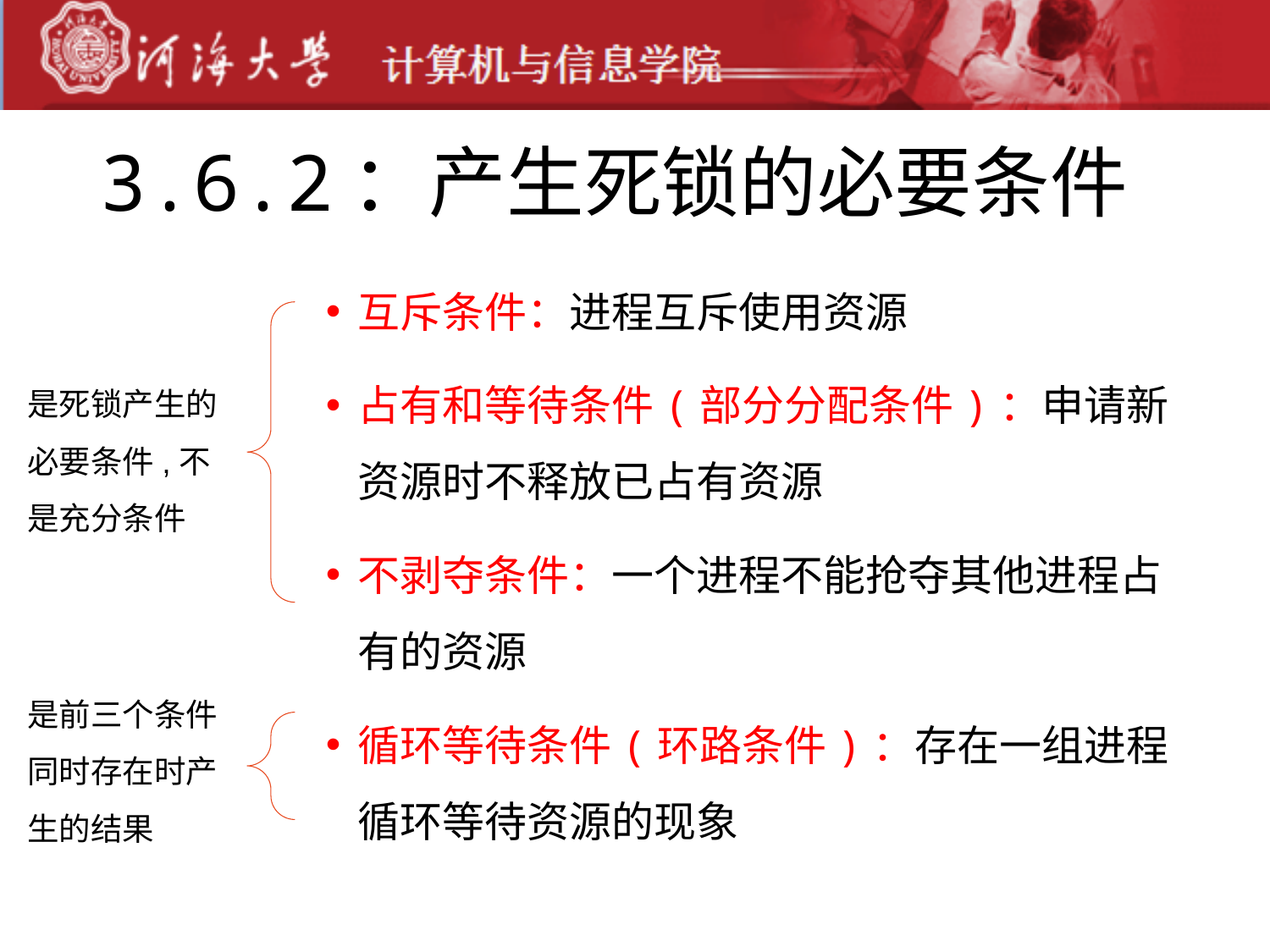

# 3.6.2：产生死锁的必要条件
互斥条件：进程互斥使用资源
占有和等待条件(部分分配条件)：申请新资源时不释放已占有资源
不剥夺条件：一个进程不能抢夺其他进程占有的资源
循环等待条件(环路条件)：存在一组进程循环等待资源的现象

是死锁产生的必要条件,不是充分条件
是前三个条件同时存在时产生的结果